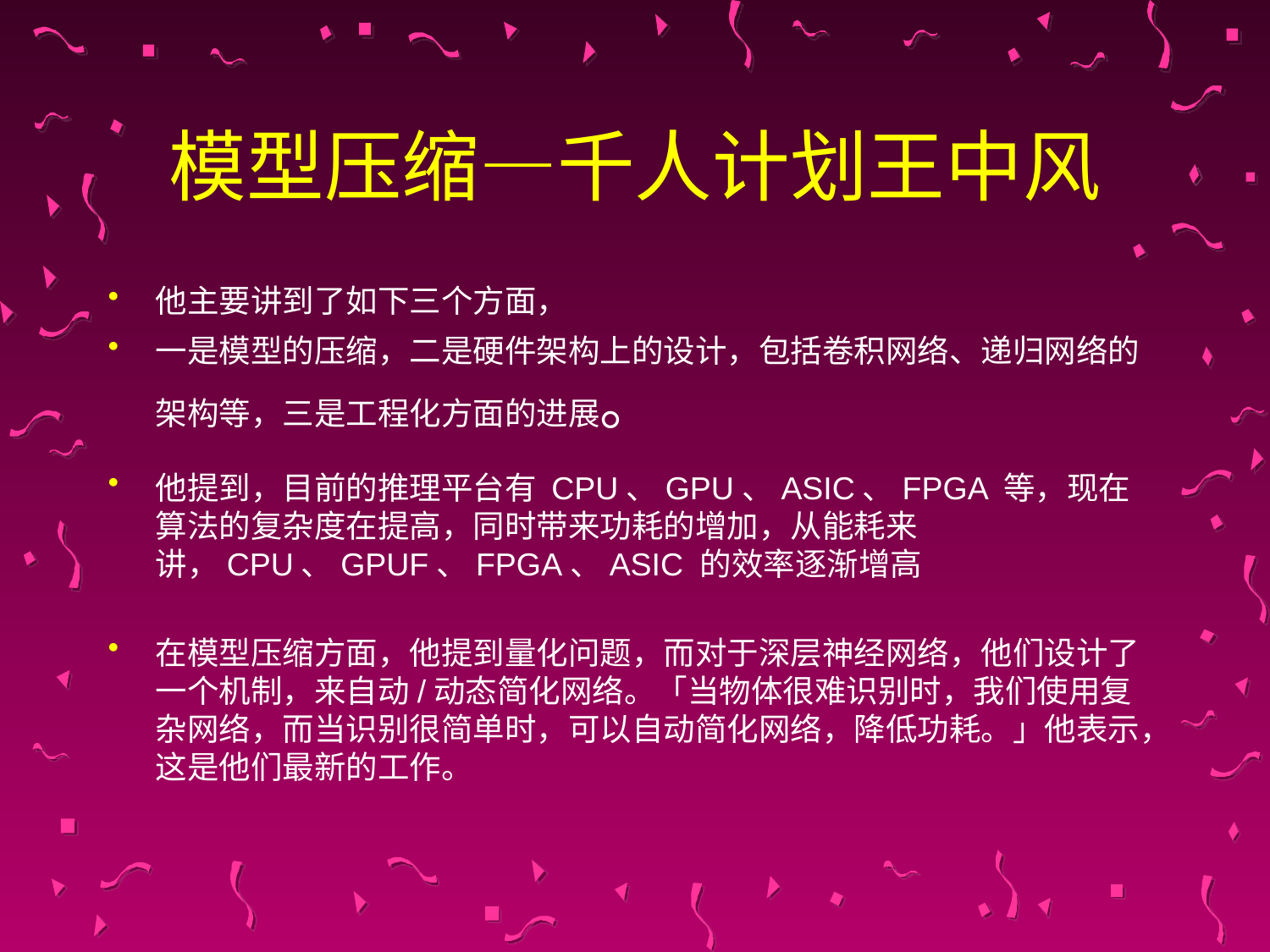

# 模型压缩—千人计划王中风
他主要讲到了如下三个方面，
一是模型的压缩，二是硬件架构上的设计，包括卷积网络、递归网络的架构等，三是工程化方面的进展。

他提到，目前的推理平台有 CPU、GPU、ASIC、FPGA 等，现在算法的复杂度在提高，同时带来功耗的增加，从能耗来讲，CPU、GPUF、FPGA、ASIC 的效率逐渐增高

在模型压缩方面，他提到量化问题，而对于深层神经网络，他们设计了一个机制，来自动/动态简化网络。「当物体很难识别时，我们使用复杂网络，而当识别很简单时，可以自动简化网络，降低功耗。」他表示，这是他们最新的工作。